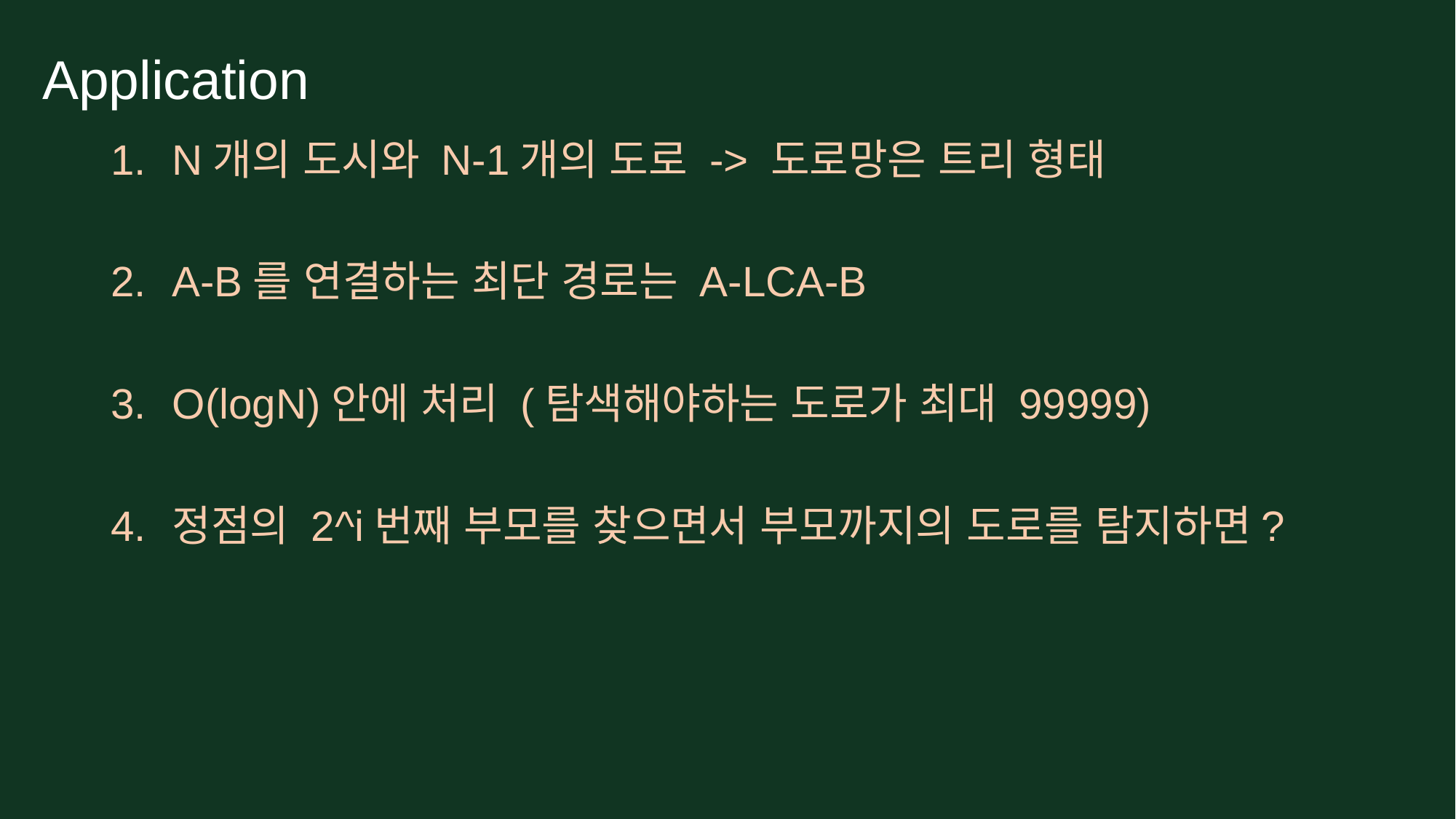

# Application
N개의 도시와 N-1개의 도로 -> 도로망은 트리 형태

A-B를 연결하는 최단 경로는 A-LCA-B

O(logN)안에 처리 (탐색해야하는 도로가 최대 99999)

정점의 2^i번째 부모를 찾으면서 부모까지의 도로를 탐지하면?